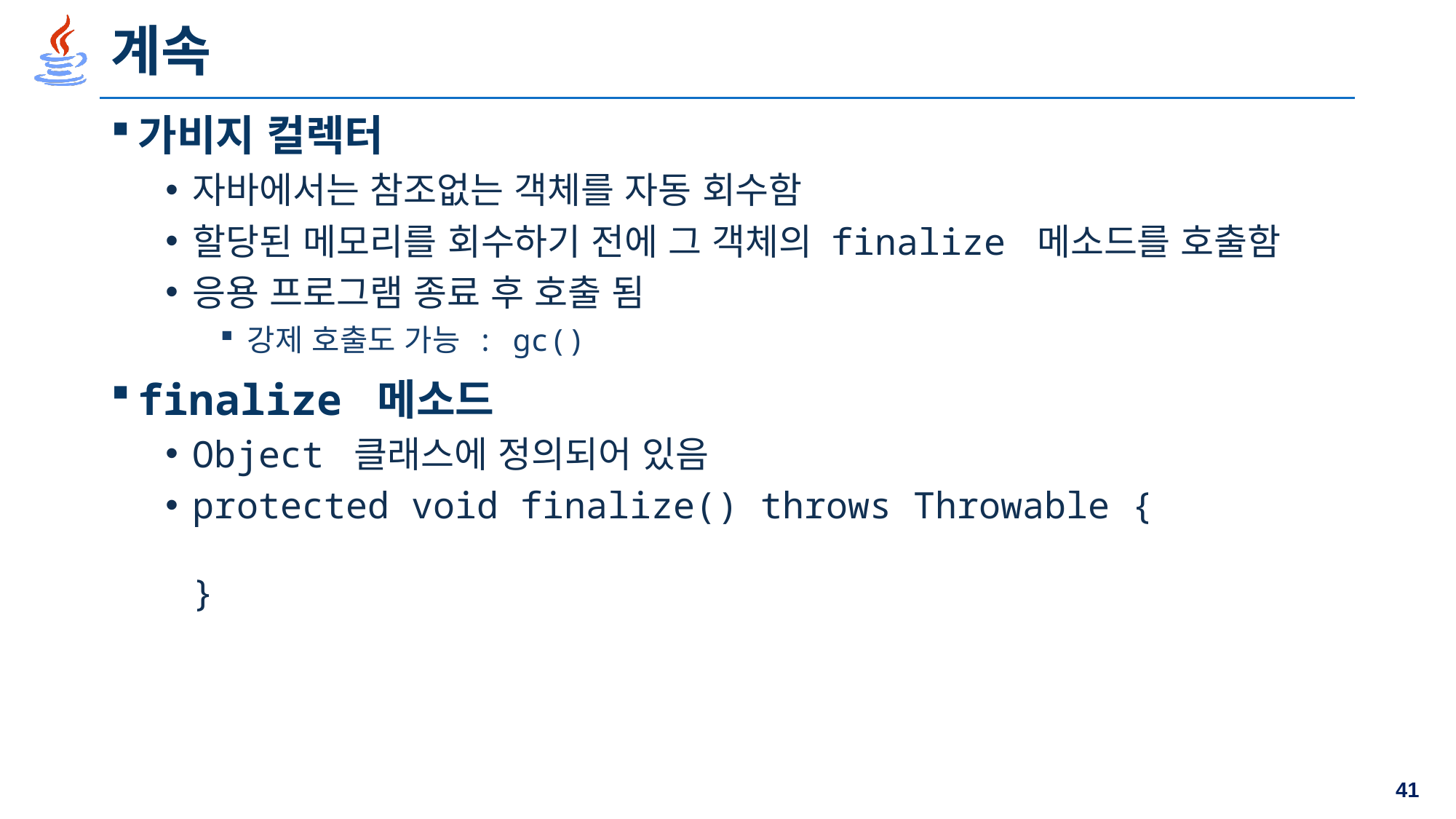

# 계속
가비지 컬렉터
자바에서는 참조없는 객체를 자동 회수함
할당된 메모리를 회수하기 전에 그 객체의 finalize 메소드를 호출함
응용 프로그램 종료 후 호출 됨
강제 호출도 가능 : gc()
finalize 메소드
Object 클래스에 정의되어 있음
protected void finalize() throws Throwable {
}
41